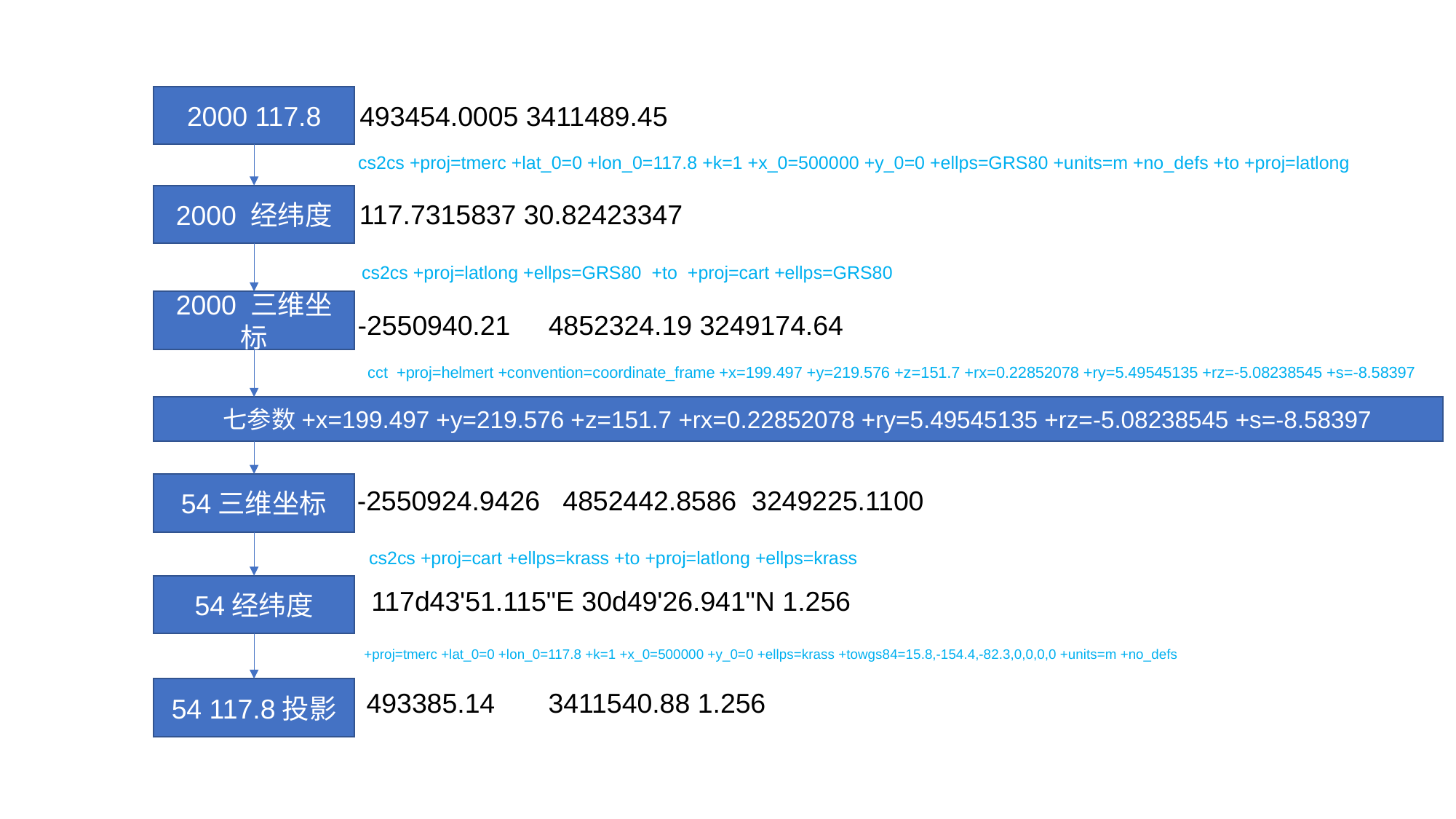

2000 117.8
493454.0005 3411489.45
cs2cs +proj=tmerc +lat_0=0 +lon_0=117.8 +k=1 +x_0=500000 +y_0=0 +ellps=GRS80 +units=m +no_defs +to +proj=latlong
2000 经纬度
117.7315837 30.82423347
cs2cs +proj=latlong +ellps=GRS80  +to  +proj=cart +ellps=GRS80
2000 三维坐标
-2550940.21     4852324.19 3249174.64
cct  +proj=helmert +convention=coordinate_frame +x=199.497 +y=219.576 +z=151.7 +rx=0.22852078 +ry=5.49545135 +rz=-5.08238545 +s=-8.58397
七参数+x=199.497 +y=219.576 +z=151.7 +rx=0.22852078 +ry=5.49545135 +rz=-5.08238545 +s=-8.58397
54三维坐标
-2550924.9426   4852442.8586  3249225.1100
cs2cs +proj=cart +ellps=krass +to +proj=latlong +ellps=krass
54经纬度
117d43'51.115"E 30d49'26.941"N 1.256
+proj=tmerc +lat_0=0 +lon_0=117.8 +k=1 +x_0=500000 +y_0=0 +ellps=krass +towgs84=15.8,-154.4,-82.3,0,0,0,0 +units=m +no_defs
54 117.8投影
493385.14       3411540.88 1.256